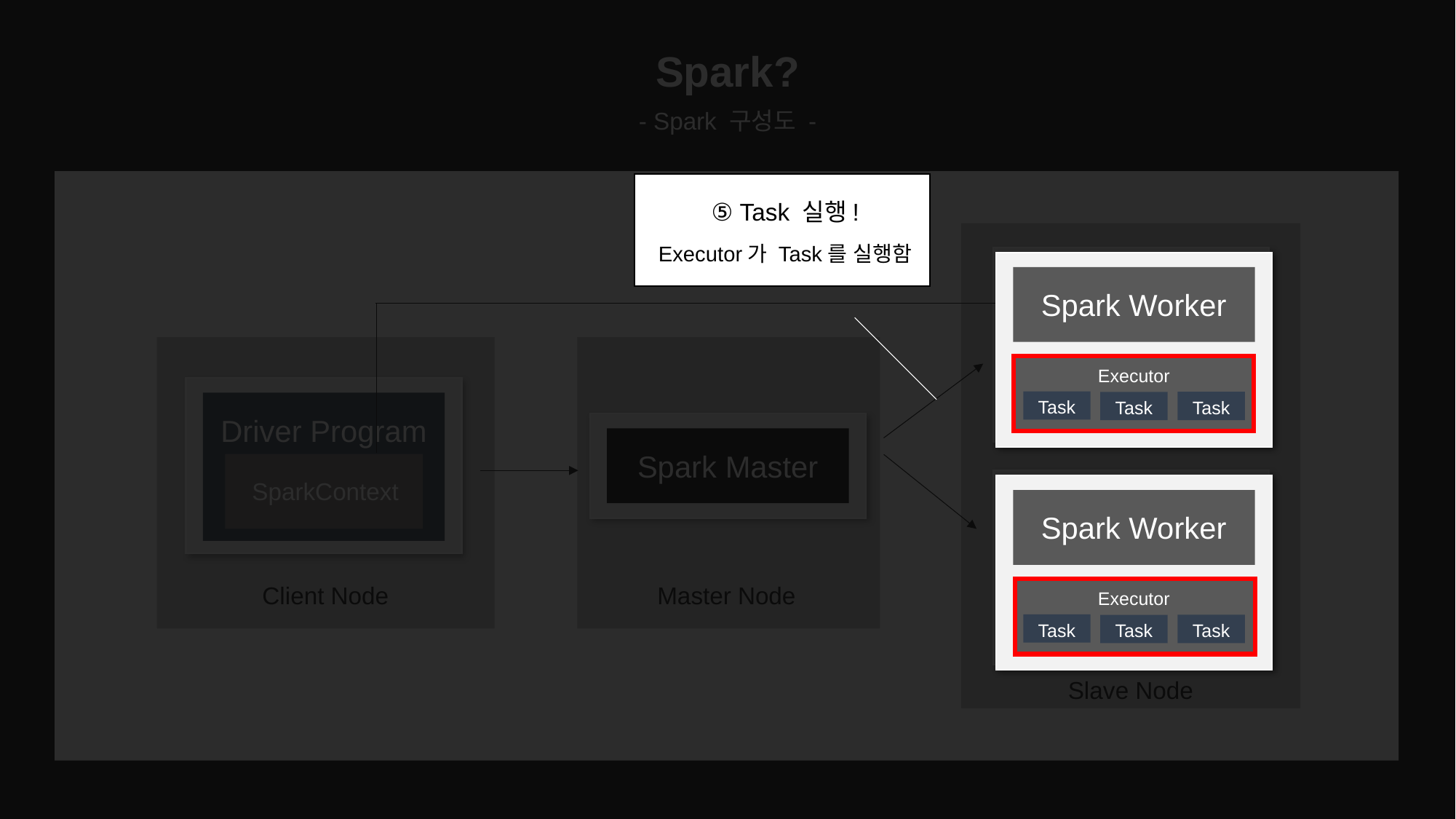

Spark?
- Spark 구성도 -

⑤ Task 실행!

Executor가 Task를 실행함

Spark Worker

Executor
Task

Task

Task

Spark Worker

Executor
Task

Task

Task

Driver Program

SparkContext

Spark Master

Spark Worker

Executor
Task

Task

Task

Spark Worker

Executor
Task

Task

Task

Client Node
Master Node

Slave Node